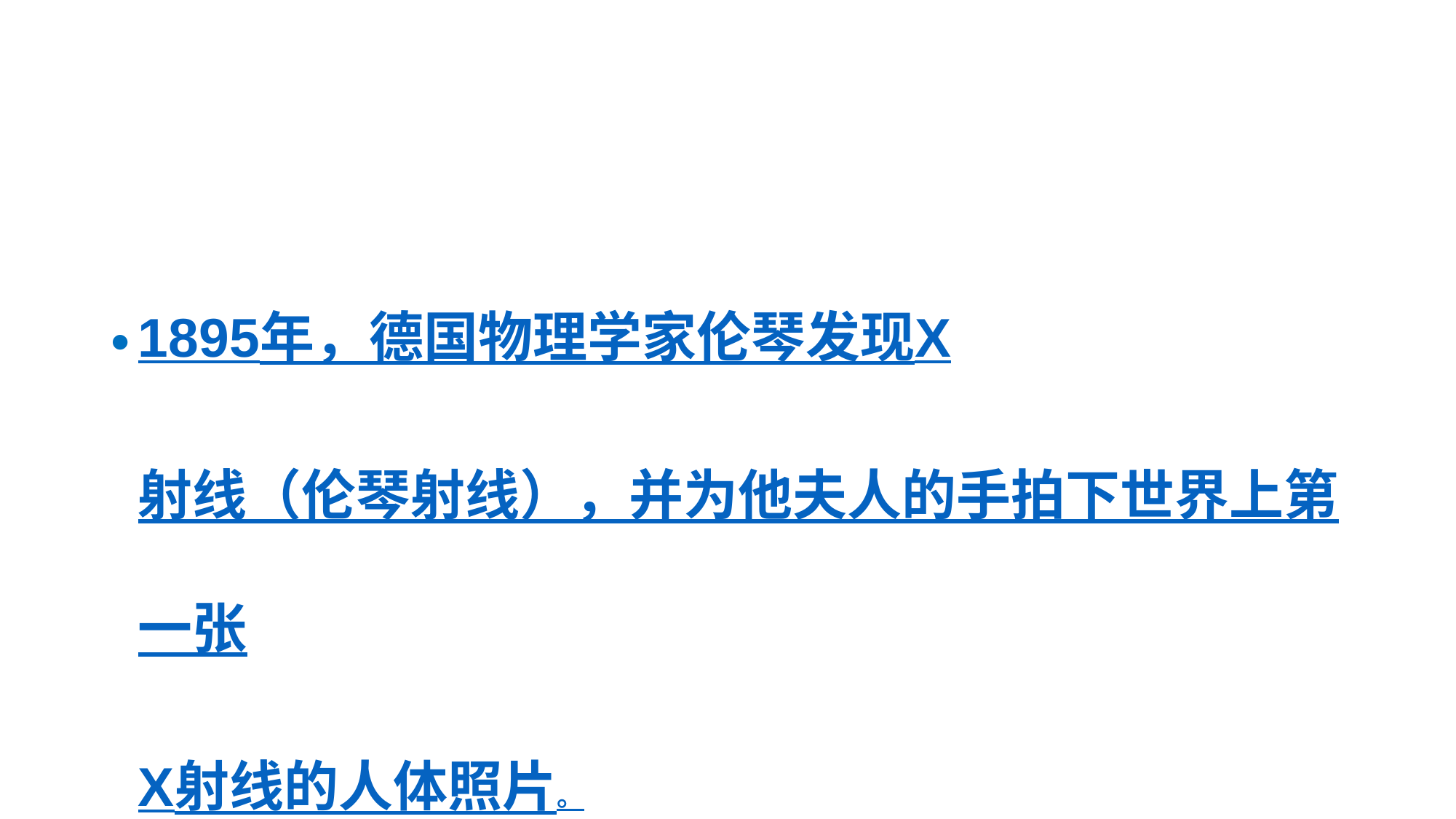

1895年，德国物理学家伦琴发现X射线（伦琴射线），并为他夫人的手拍下世界上第一张X射线的人体照片。